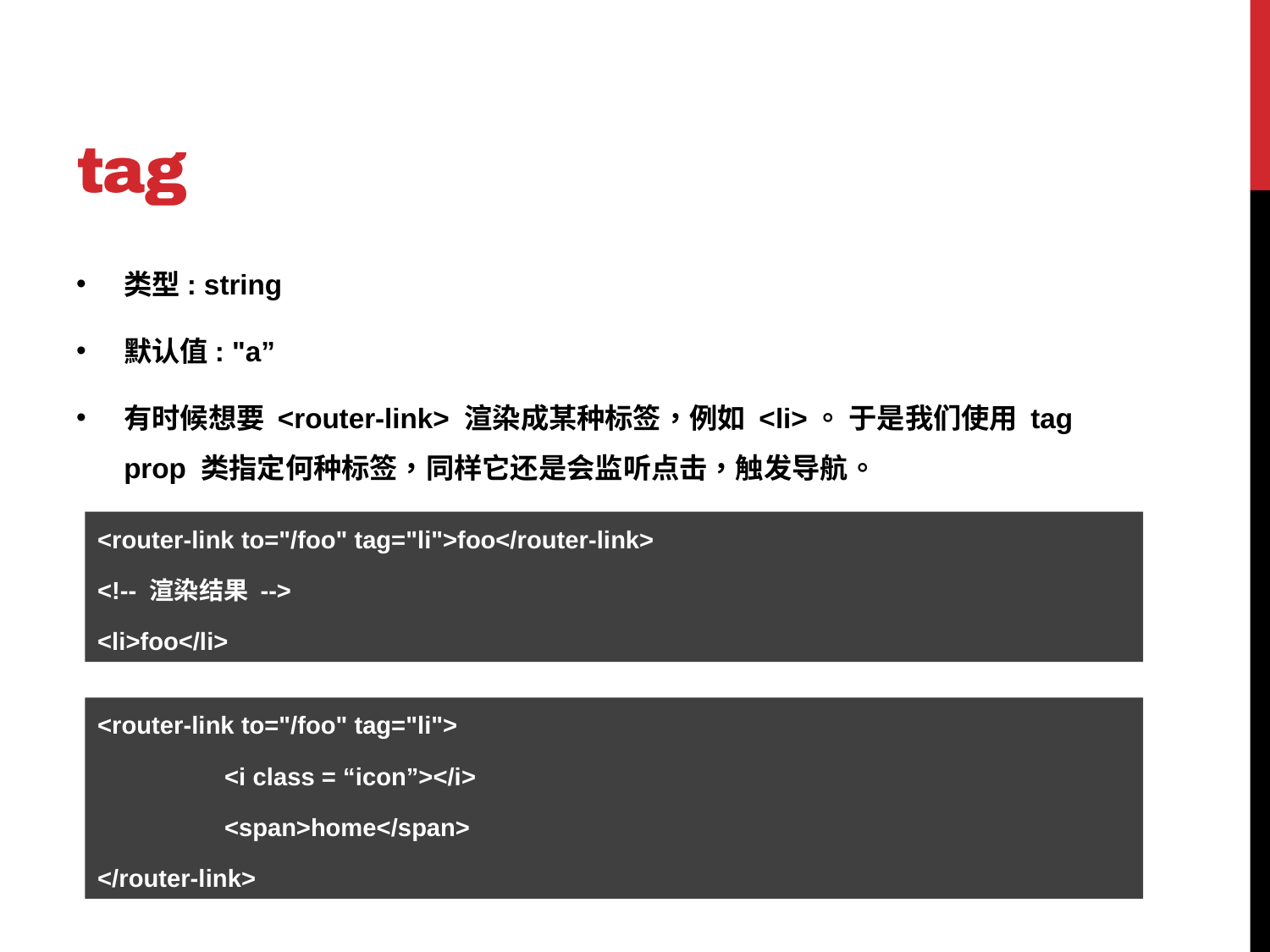

# tag
类型: string
默认值: "a”
有时候想要 <router-link> 渲染成某种标签，例如 <li>。 于是我们使用 tag prop 类指定何种标签，同样它还是会监听点击，触发导航。

<router-link to="/foo" tag="li">foo</router-link>
<!-- 渲染结果 -->
<li>foo</li>
<router-link to="/foo" tag="li">
	<i class = “icon”></i>
	<span>home</span>
</router-link>